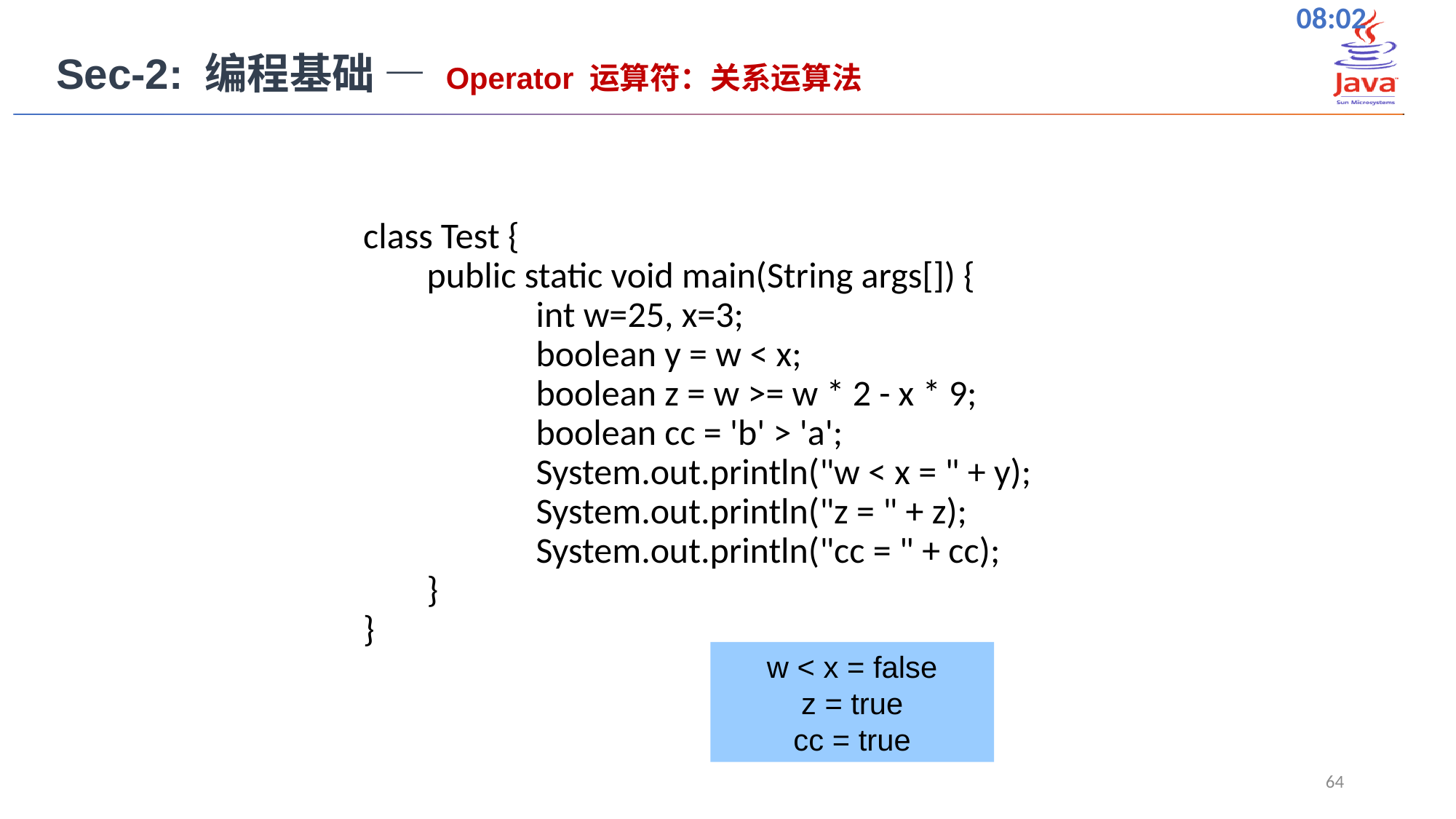

Sec-2: 编程基础 — Operator 运算符：关系运算法
class Test {
	public static void main(String args[]) {
		int w=25, x=3;
		boolean y = w < x;
		boolean z = w >= w * 2 - x * 9;
		boolean cc = 'b' > 'a';
		System.out.println("w < x = " + y);
		System.out.println("z = " + z);
		System.out.println("cc = " + cc);
	}
}
w < x = false
z = true
cc = true
64